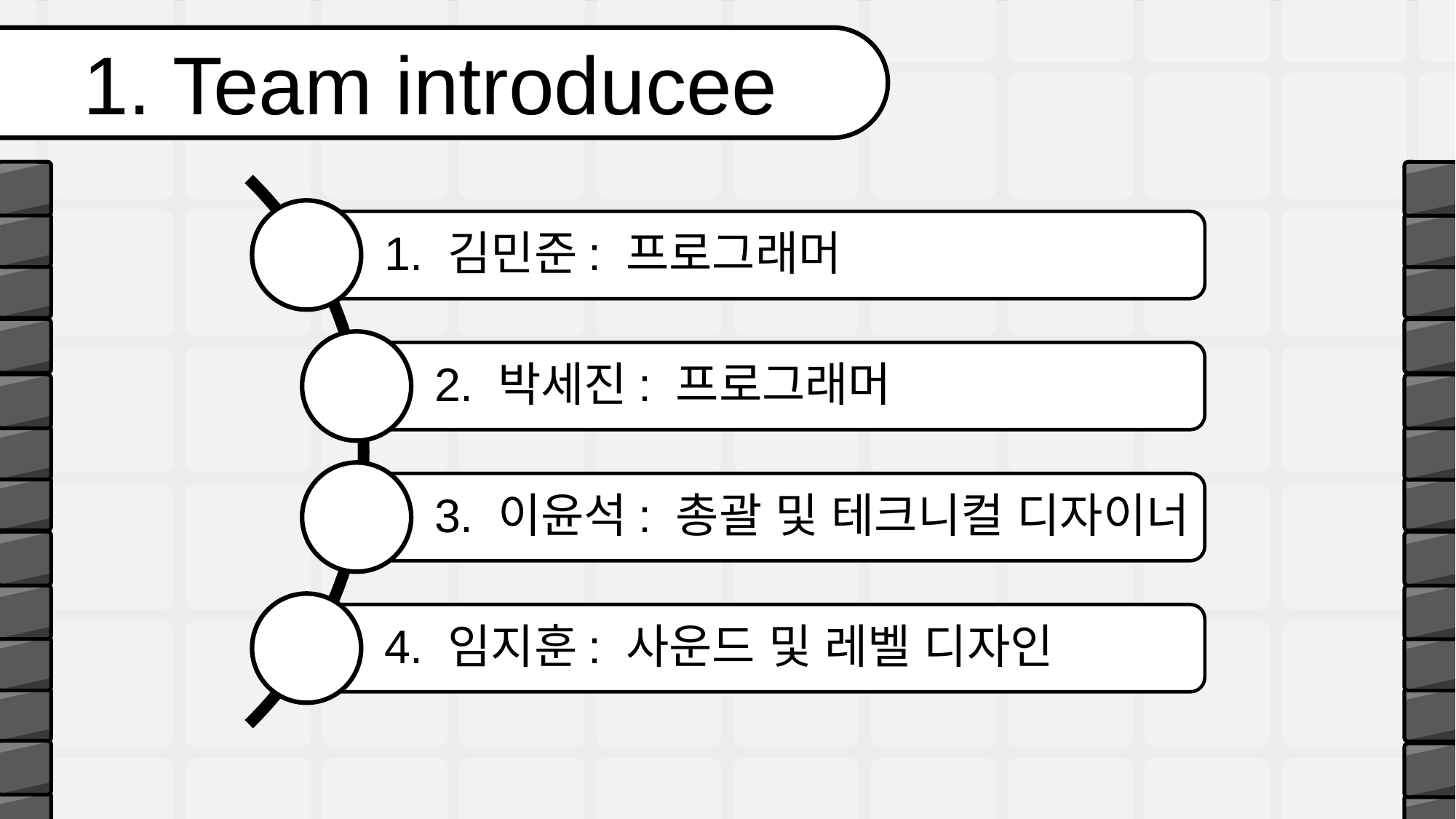

1. Team introducee

1. 김민준: 프로그래머
2. 박세진: 프로그래머
3. 이윤석: 총괄 및 테크니컬 디자이너
4. 임지훈: 사운드 및 레벨 디자인